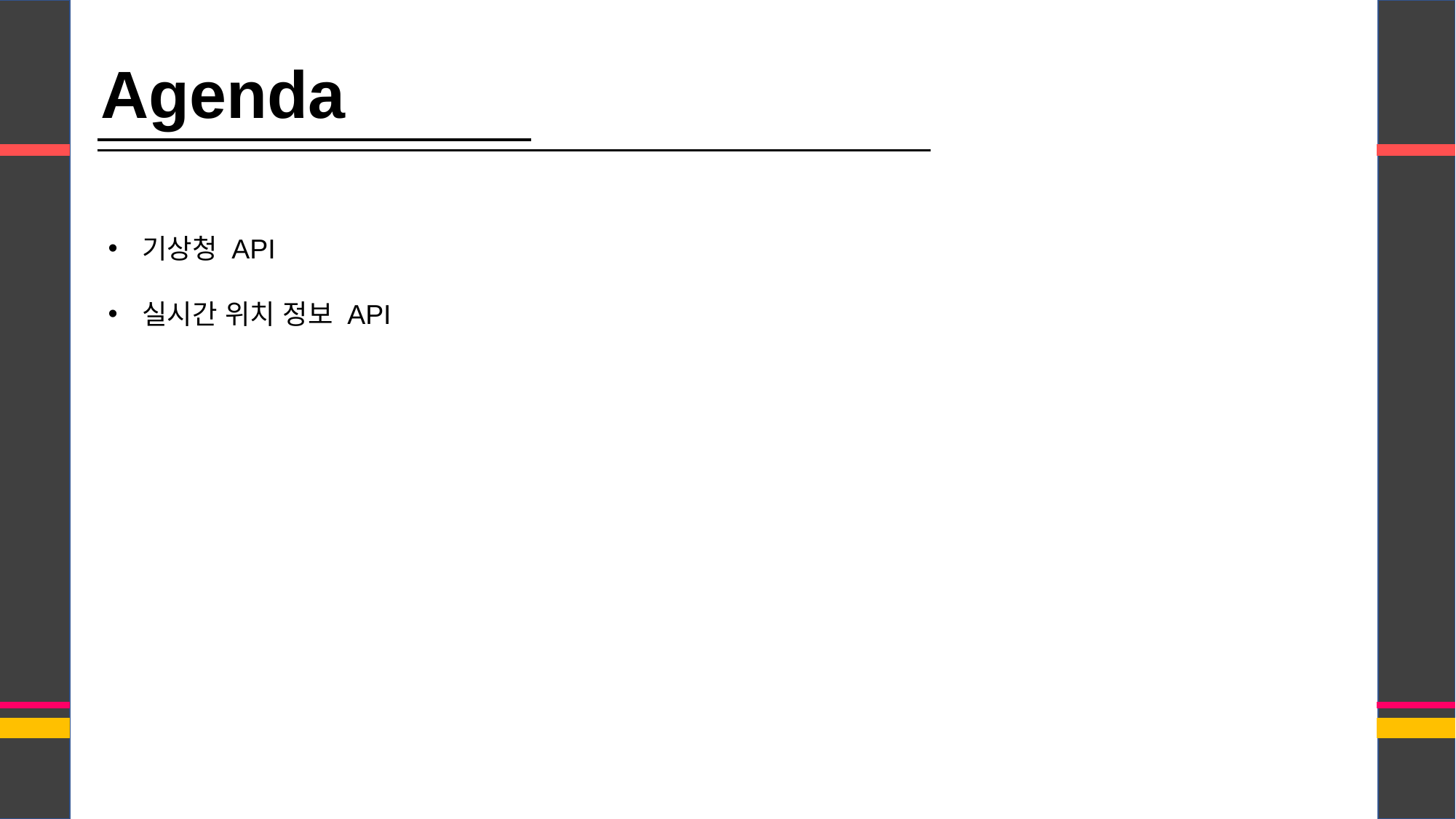

Agenda
기상청 API
실시간 위치 정보 API